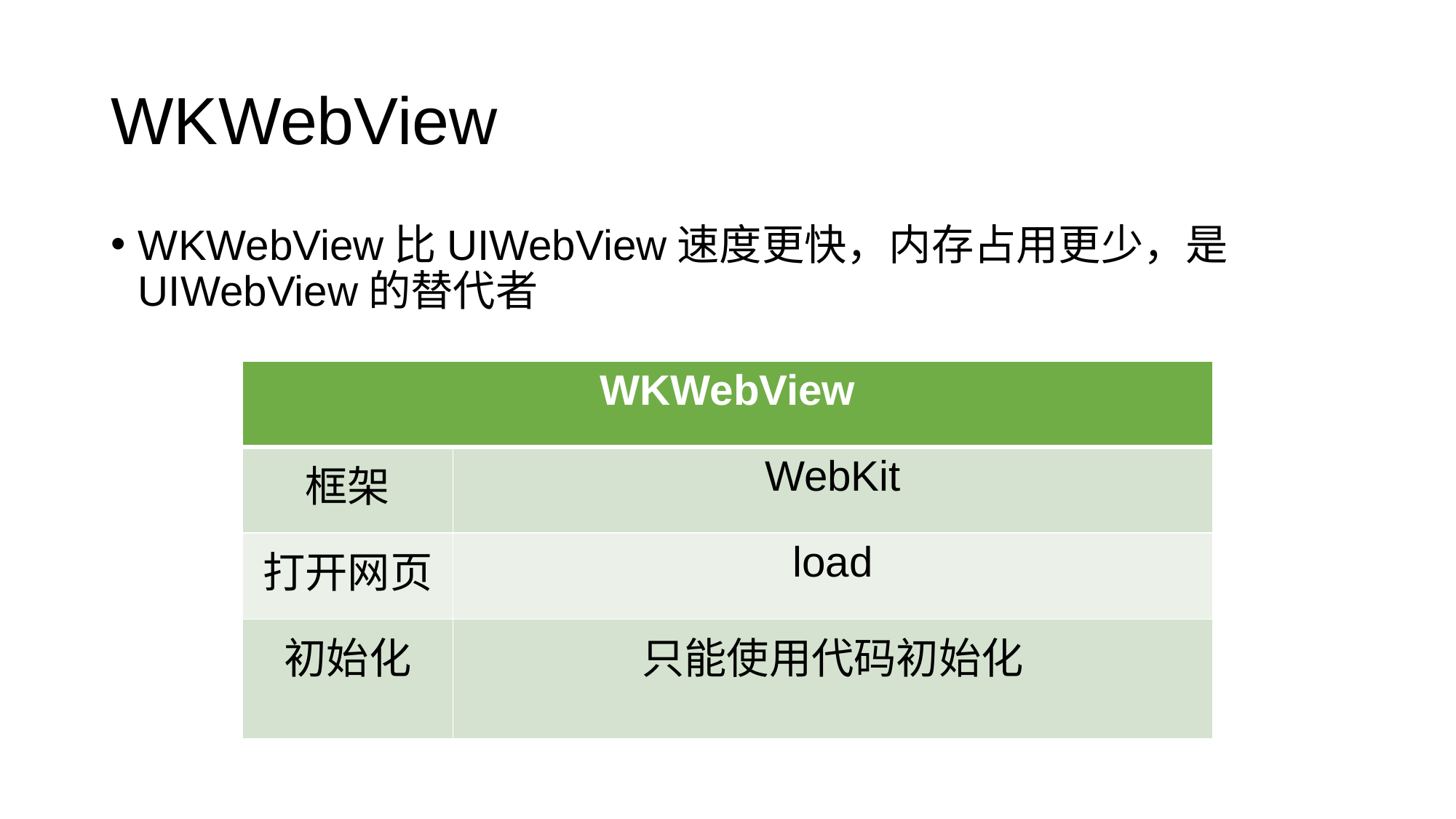

# WKWebView
WKWebView比UIWebView速度更快，内存占用更少，是UIWebView的替代者
| WKWebView |  |
| --- | --- |
| 框架 | WebKit |
| 打开网页 | load |
| 初始化 | 只能使用代码初始化 |